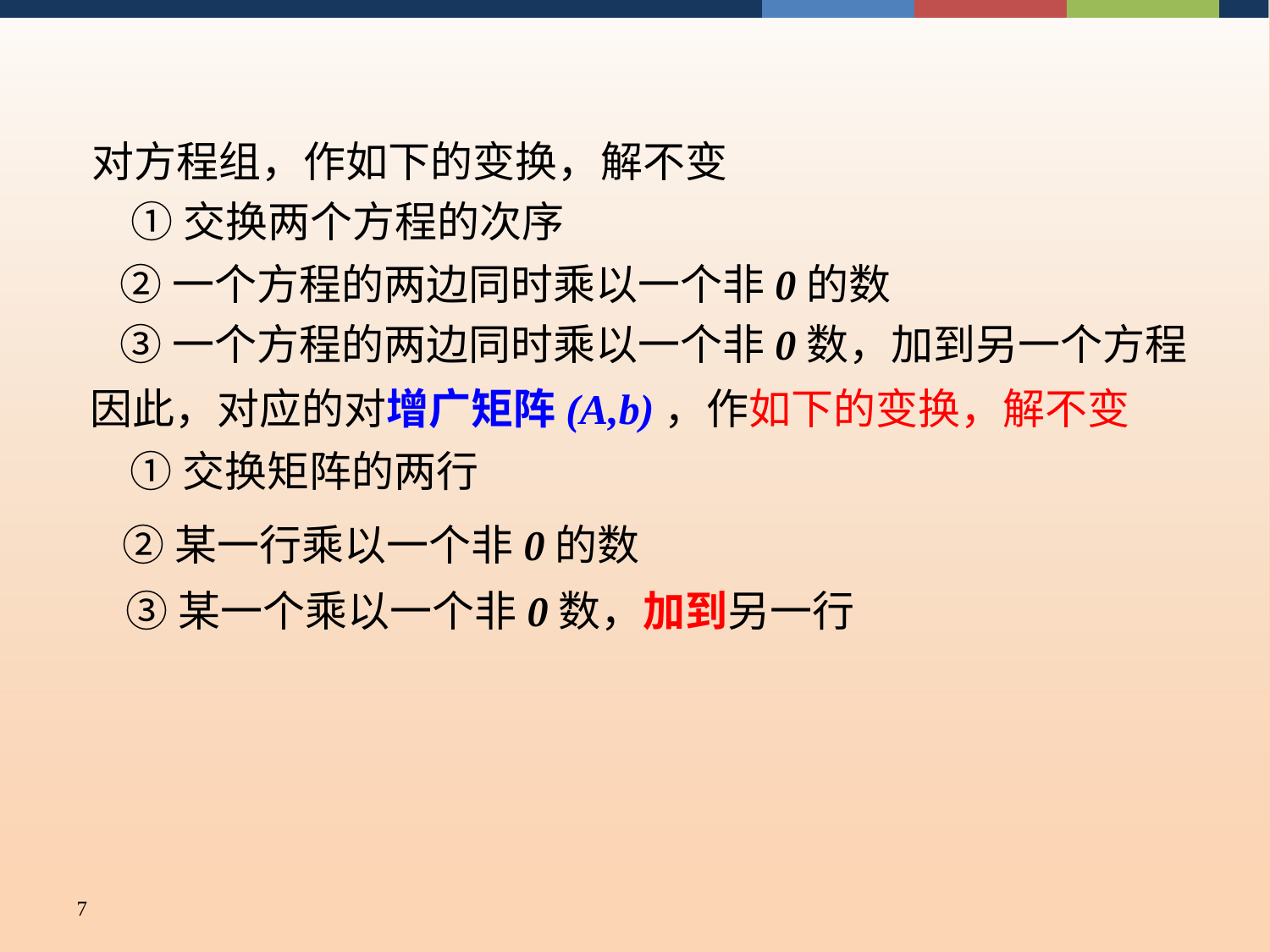

对方程组，作如下的变换，解不变
①交换两个方程的次序
②一个方程的两边同时乘以一个非0的数
③一个方程的两边同时乘以一个非0数，加到另一个方程
因此，对应的对增广矩阵(A,b)，作如下的变换，解不变

①交换矩阵的两行
②某一行乘以一个非0的数
③某一个乘以一个非0数，加到另一行
7